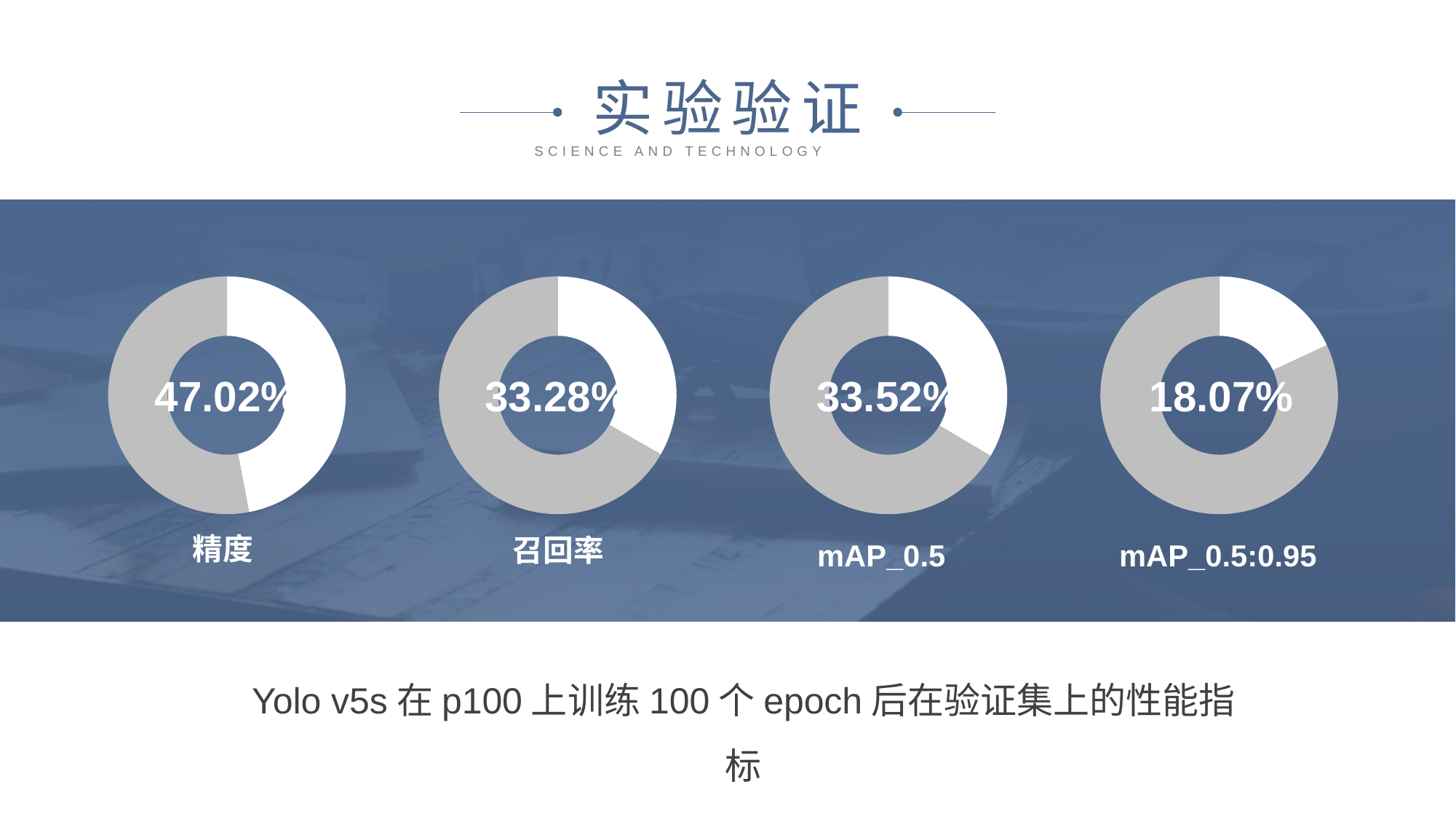

实验验证
SCIENCE AND TECHNOLOGY

### Chart

| Category | 销售额 |
|---|---|
| 第一季度 | 47.02 |
| 第二季度 | 52.98 |

### Chart

| Category | 销售额 |
|---|---|
| 第一季度 | 33.28 |
| 第二季度 | 66.72 |

### Chart

| Category | 销售额 |
|---|---|
| 第一季度 | 33.52 |
| 第二季度 | 66.47999999999999 |

### Chart

| Category | 销售额 |
|---|---|
| 第一季度 | 18.07 |
| 第二季度 | 81.93 |
33.28%
33.52%
18.07%
47.02%
精度
召回率
mAP_0.5
mAP_0.5:0.95
Yolo v5s在p100上训练100个epoch后在验证集上的性能指标